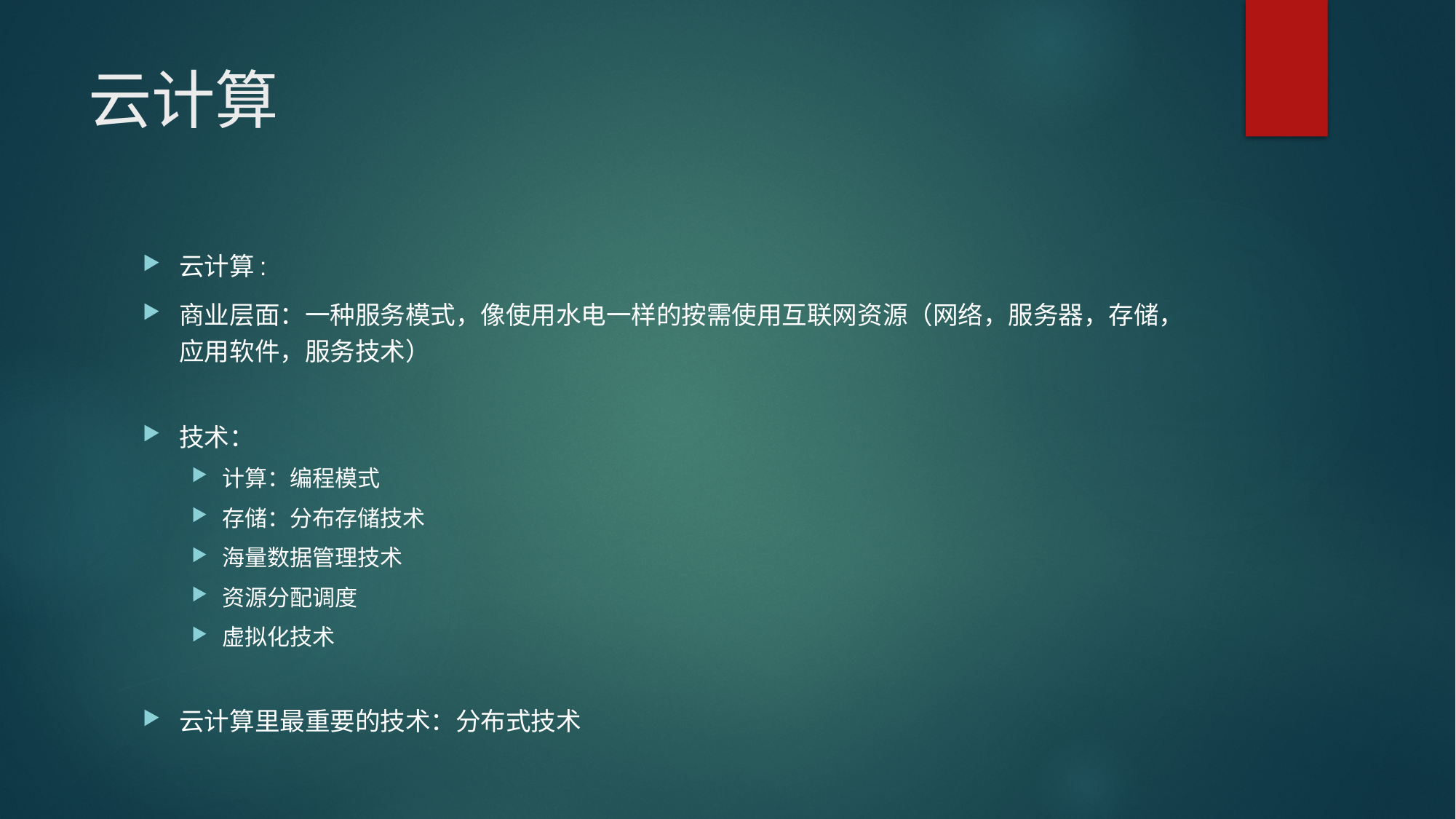

# 云计算
云计算:
商业层面：一种服务模式，像使用水电一样的按需使用互联网资源（网络，服务器，存储，应用软件，服务技术）

技术：
计算：编程模式
存储：分布存储技术
海量数据管理技术
资源分配调度
虚拟化技术

云计算里最重要的技术：分布式技术